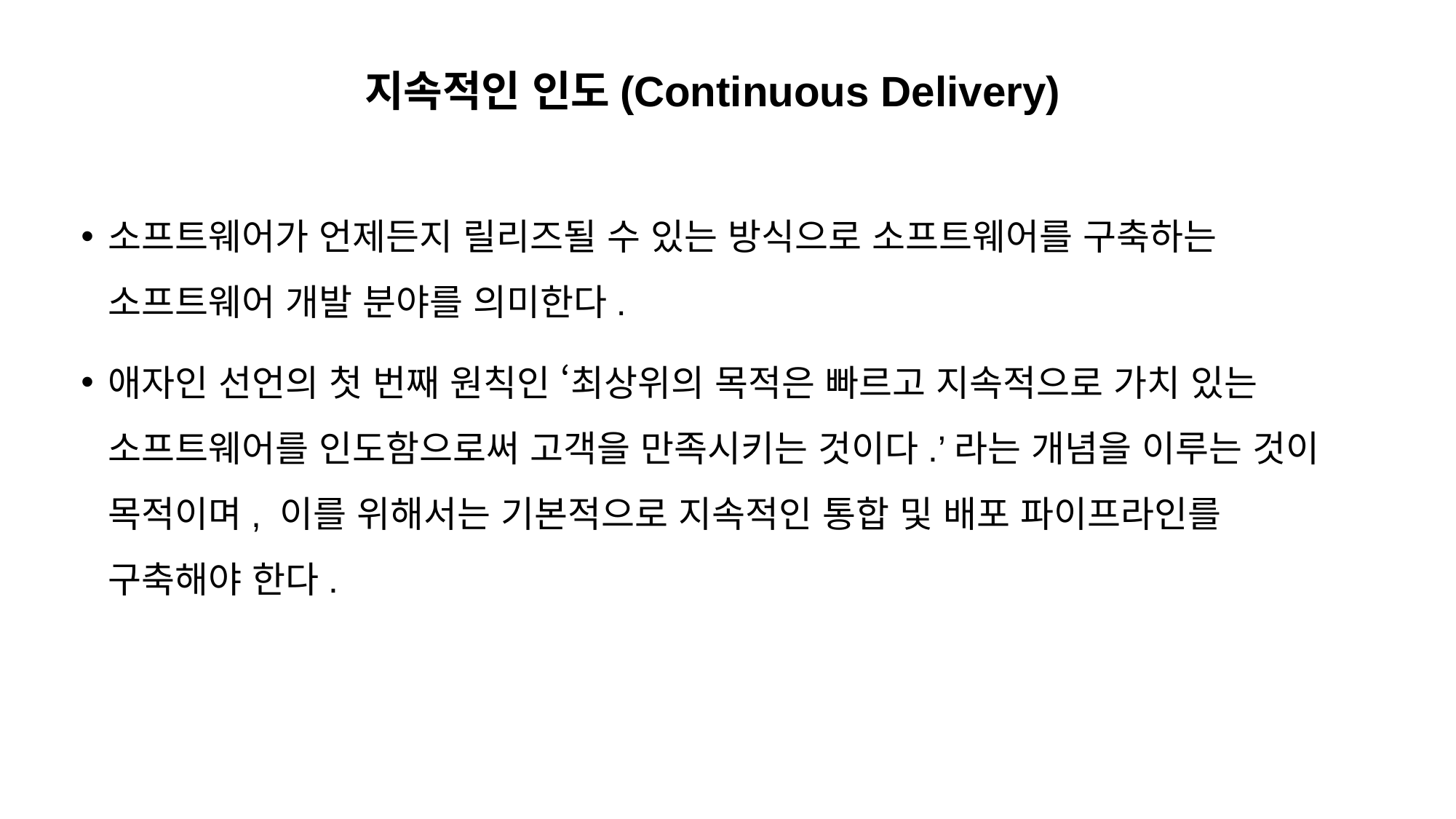

지속적인 인도(Continuous Delivery)

소프트웨어가 언제든지 릴리즈될 수 있는 방식으로 소프트웨어를 구축하는 소프트웨어 개발 분야를 의미한다.
애자인 선언의 첫 번째 원칙인 ‘최상위의 목적은 빠르고 지속적으로 가치 있는 소프트웨어를 인도함으로써 고객을 만족시키는 것이다.’라는 개념을 이루는 것이 목적이며, 이를 위해서는 기본적으로 지속적인 통합 및 배포 파이프라인를 구축해야 한다.